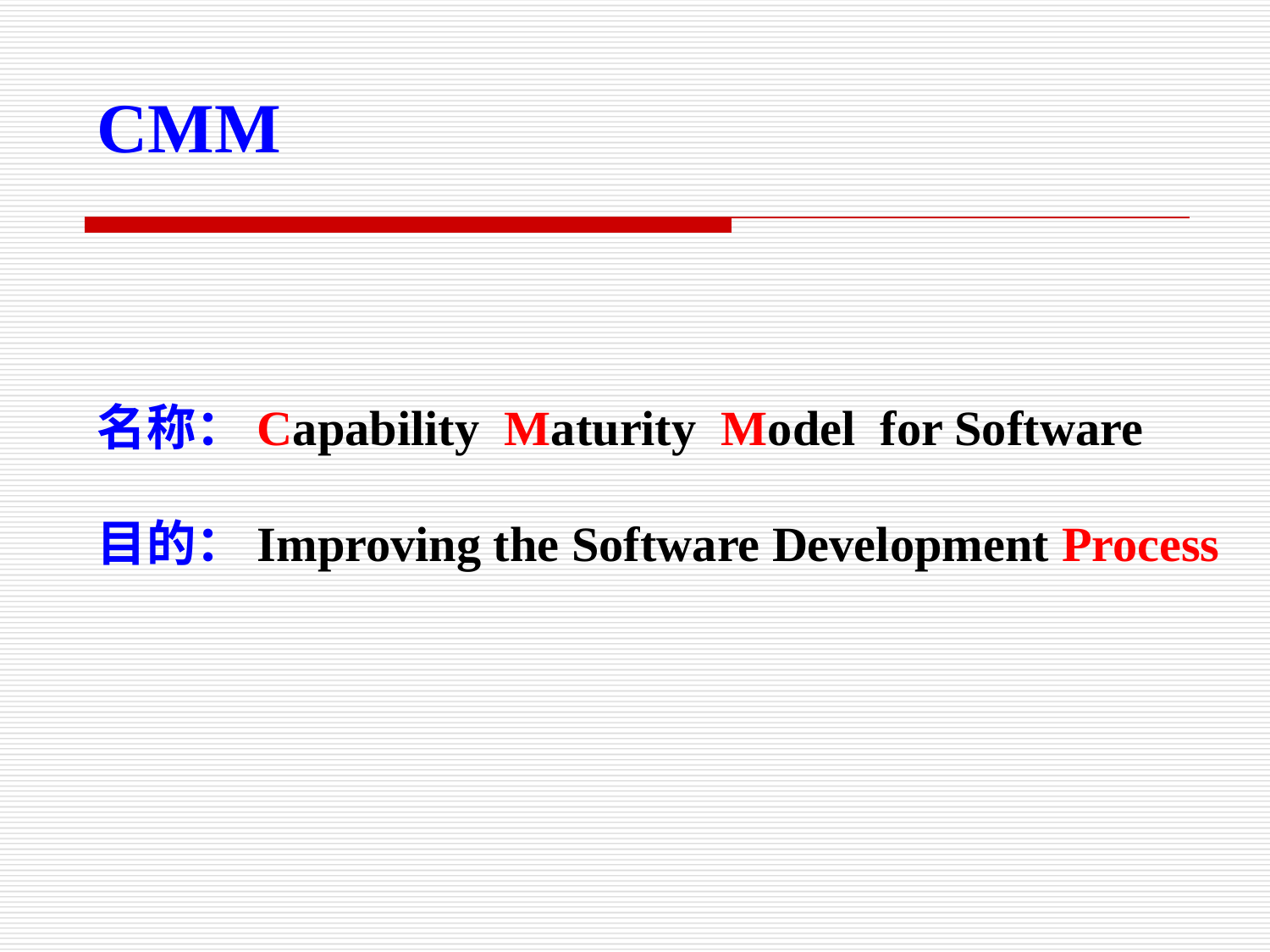

CMM
名称：Capability  Maturity  Model  for Software
目的：Improving the Software Development Process